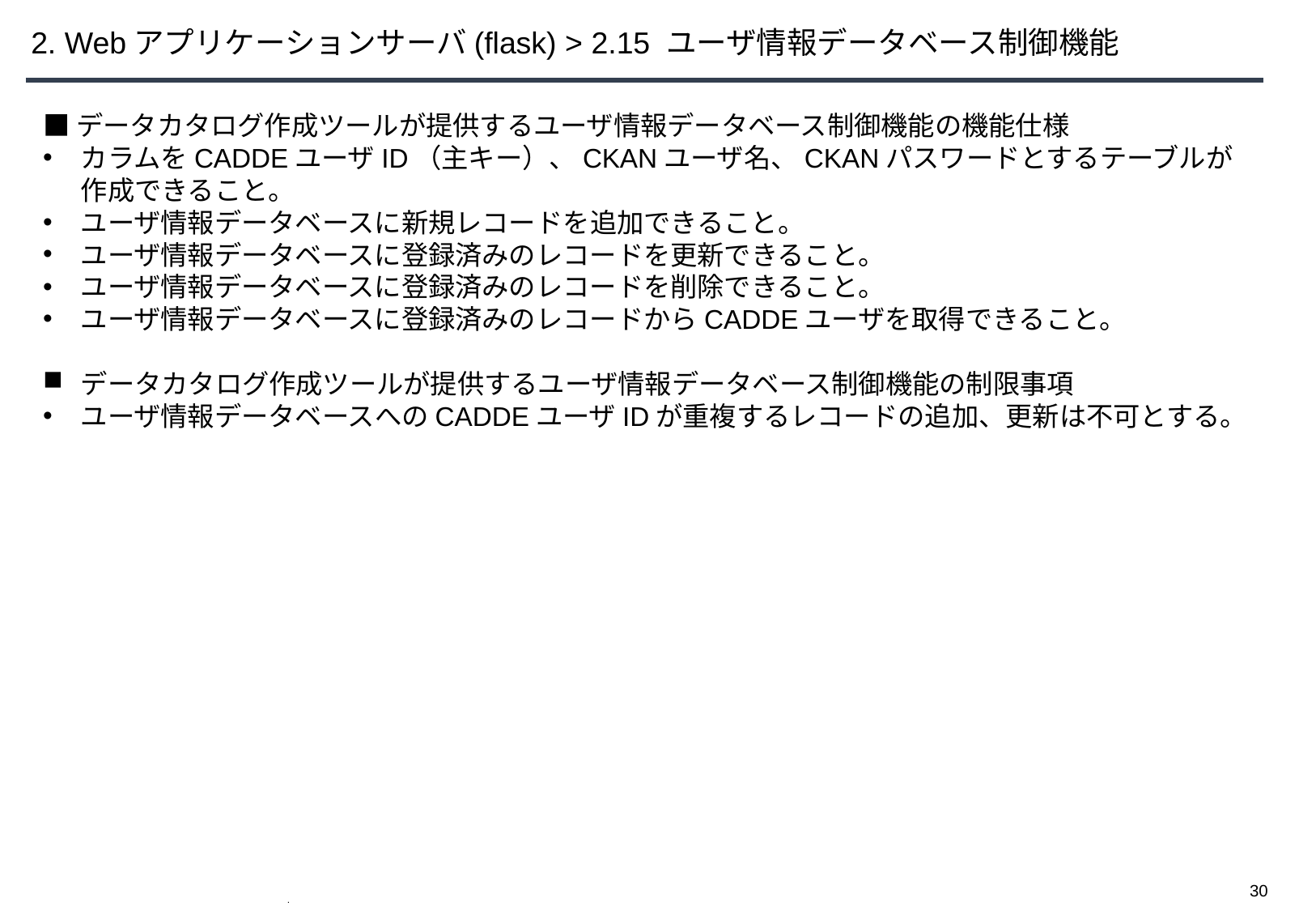

# 2. Webアプリケーションサーバ(flask) > 2.15 ユーザ情報データベース制御機能
■データカタログ作成ツールが提供するユーザ情報データベース制御機能の機能仕様
カラムをCADDEユーザID（主キー）、CKANユーザ名、CKANパスワードとするテーブルが作成できること。
ユーザ情報データベースに新規レコードを追加できること。
ユーザ情報データベースに登録済みのレコードを更新できること。
ユーザ情報データベースに登録済みのレコードを削除できること。
ユーザ情報データベースに登録済みのレコードからCADDEユーザを取得できること。

データカタログ作成ツールが提供するユーザ情報データベース制御機能の制限事項
ユーザ情報データベースへのCADDEユーザIDが重複するレコードの追加、更新は不可とする。